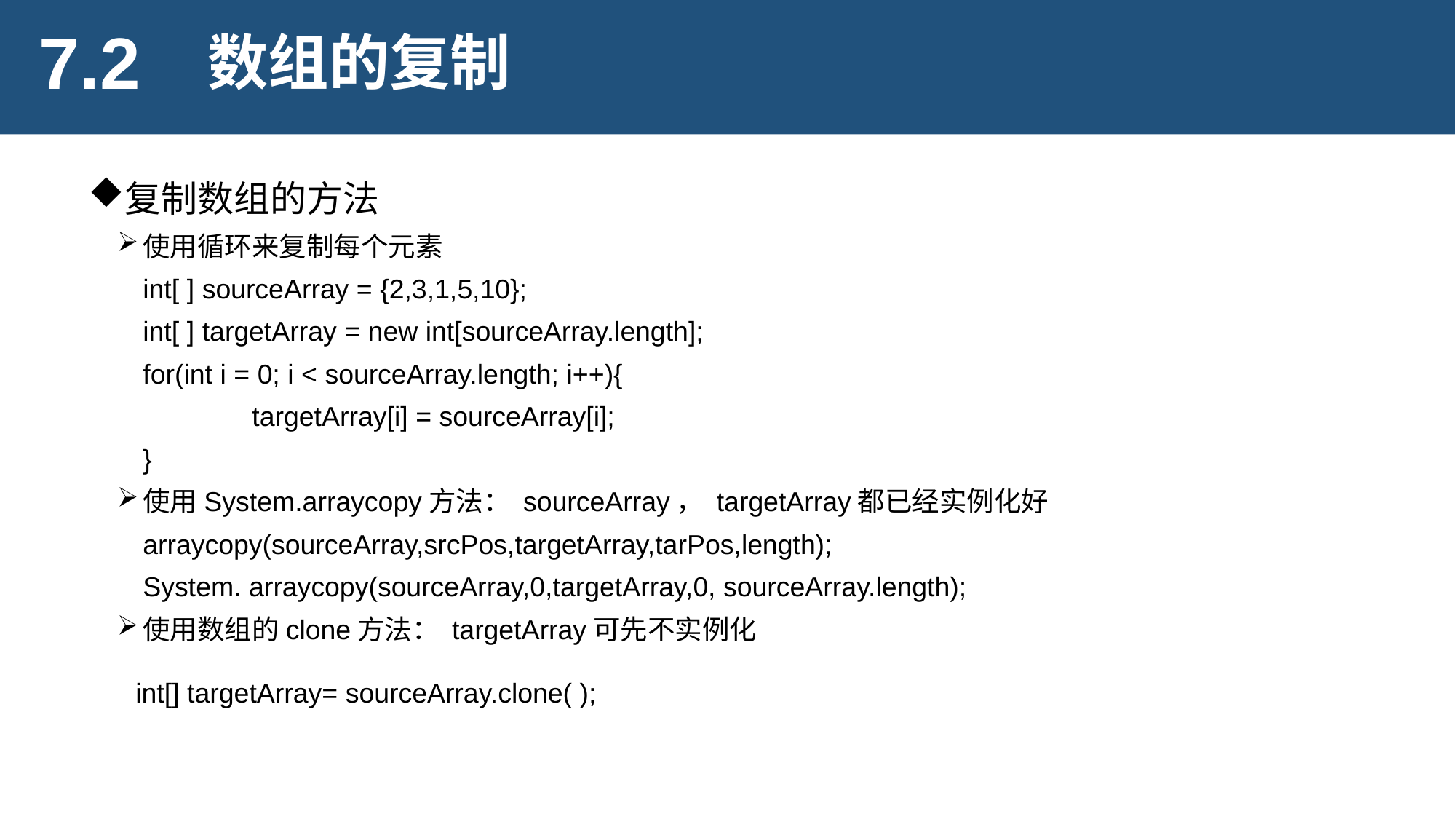

7.2
数组的复制
复制数组的方法
使用循环来复制每个元素
int[ ] sourceArray = {2,3,1,5,10};
int[ ] targetArray = new int[sourceArray.length];
for(int i = 0; i < sourceArray.length; i++){
	targetArray[i] = sourceArray[i];
}
使用System.arraycopy方法： sourceArray， targetArray都已经实例化好
arraycopy(sourceArray,srcPos,targetArray,tarPos,length);
System. arraycopy(sourceArray,0,targetArray,0, sourceArray.length);
使用数组的clone方法： targetArray可先不实例化
    int[] targetArray= sourceArray.clone( );